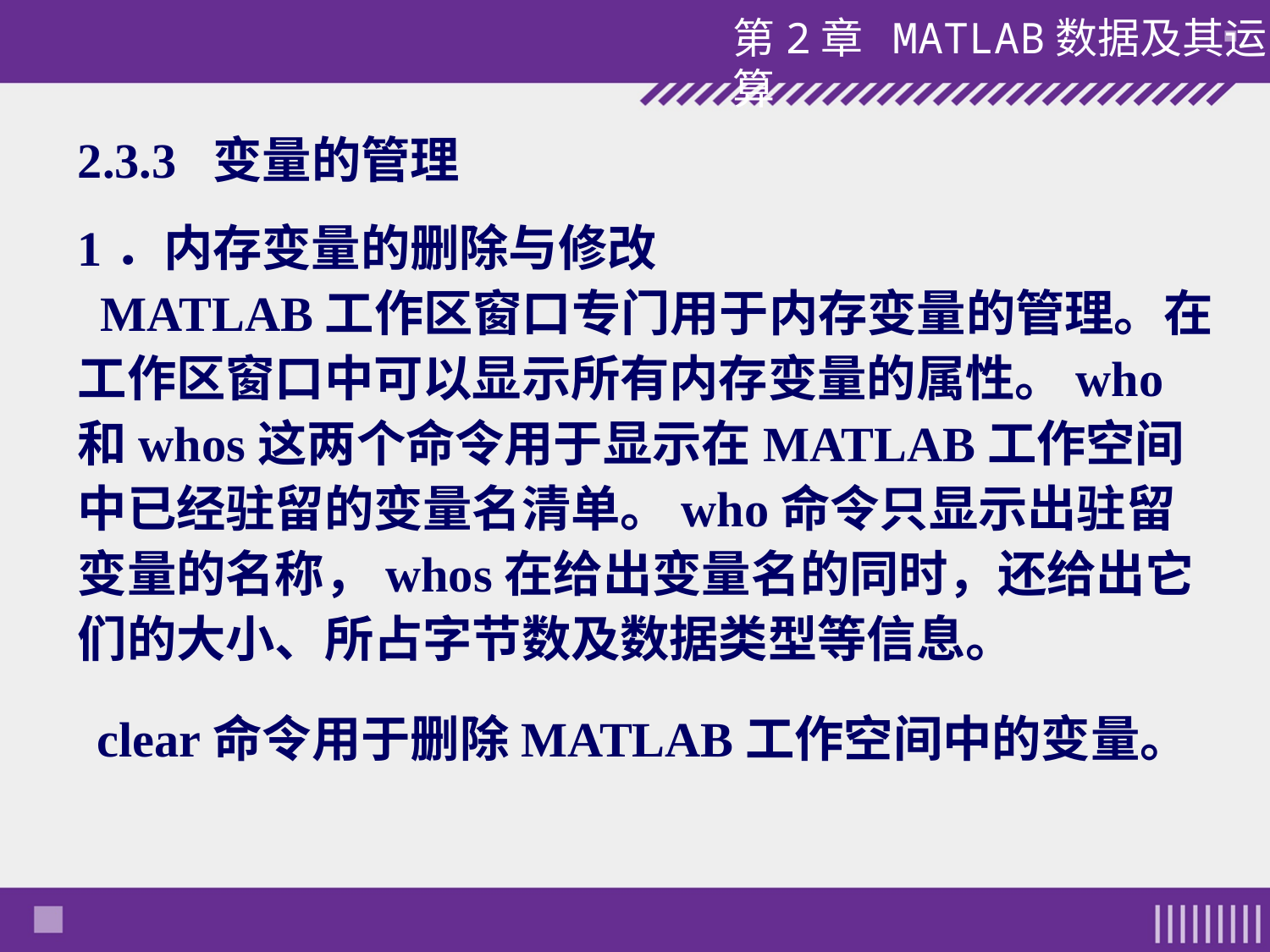

2.3.3  变量的管理
1．内存变量的删除与修改
 MATLAB工作区窗口专门用于内存变量的管理。在工作区窗口中可以显示所有内存变量的属性。who和whos这两个命令用于显示在MATLAB工作空间中已经驻留的变量名清单。who命令只显示出驻留变量的名称，whos在给出变量名的同时，还给出它们的大小、所占字节数及数据类型等信息。
clear命令用于删除MATLAB工作空间中的变量。